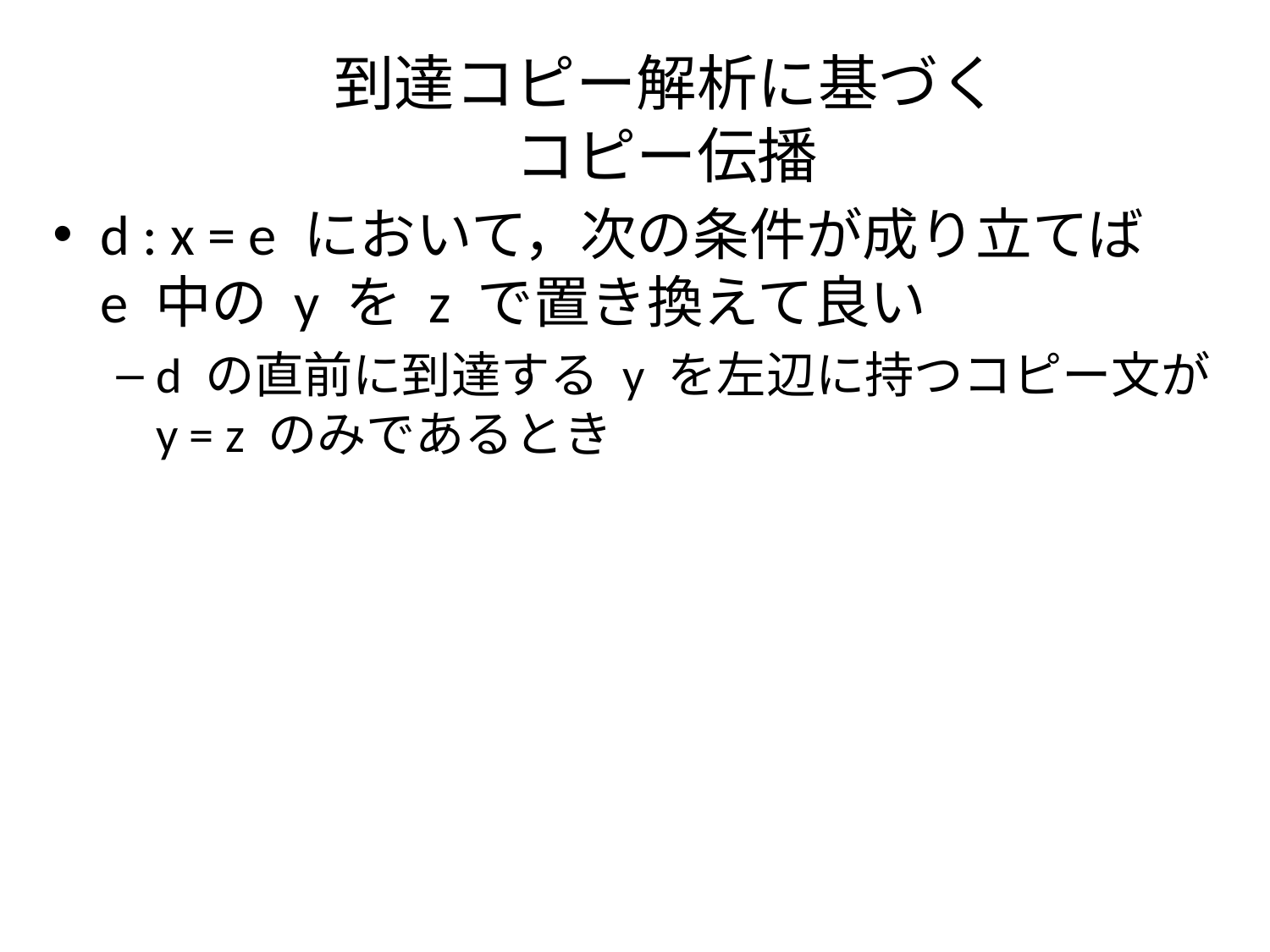

# 到達コピー解析に基づく コピー伝播
d : x = e において，次の条件が成り立てば
e 中の y を z で置き換えて良い
d の直前に到達する y を左辺に持つコピー文が
y = z のみであるとき